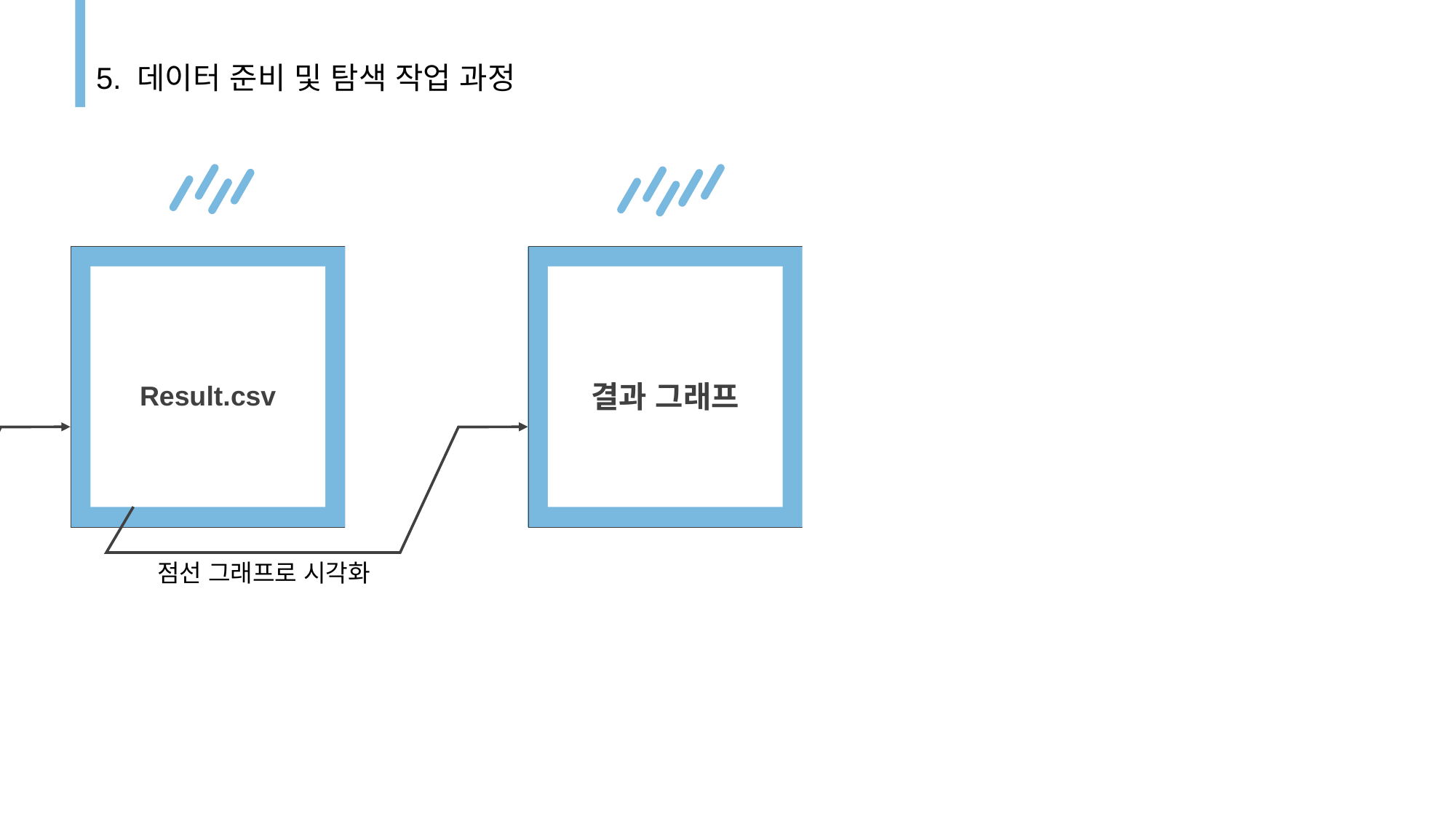

5. 데이터 준비 및 탐색 작업 과정

Result.csv

결과 그래프

점선 그래프로 시각화